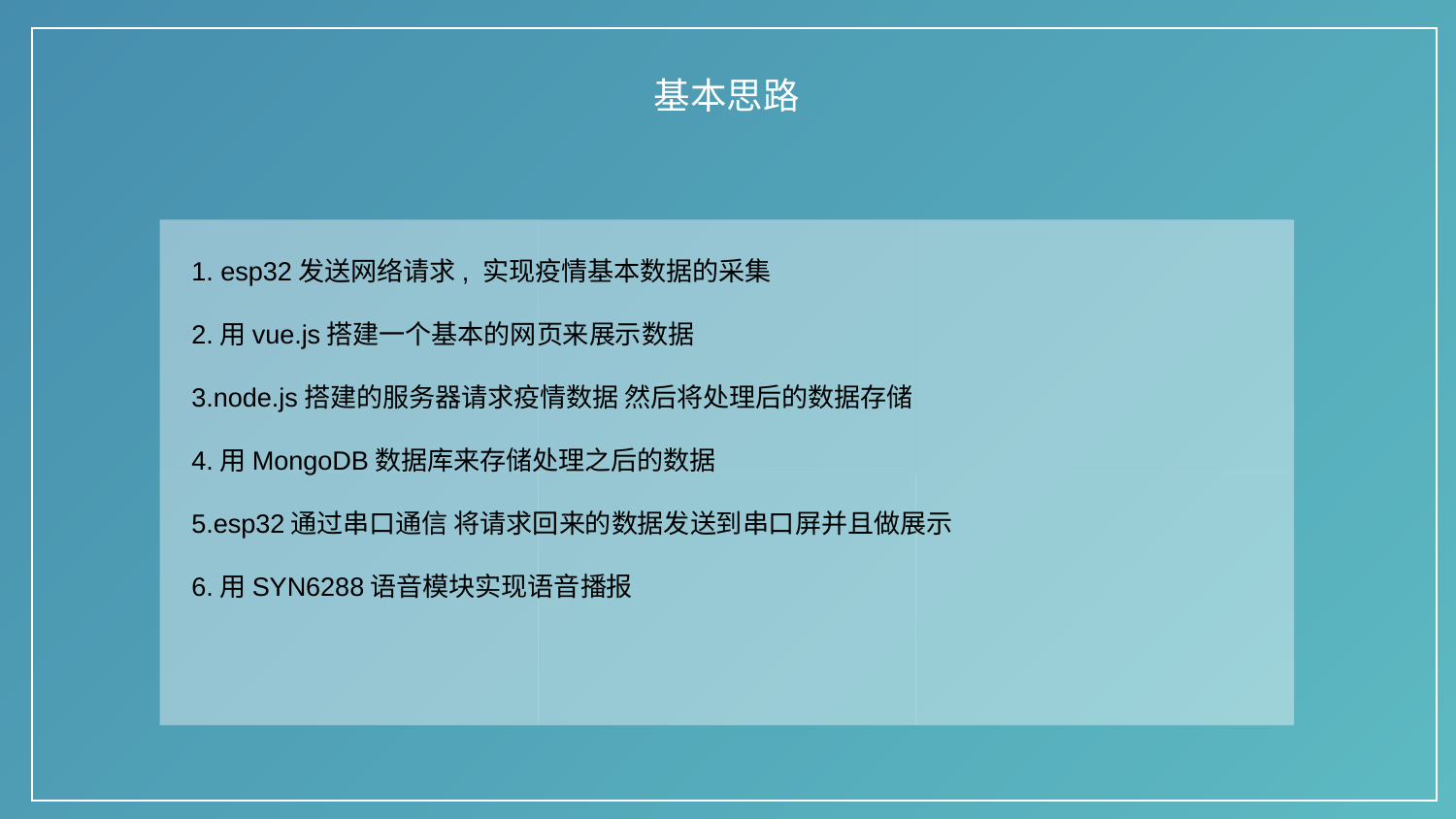

基本思路

1. esp32发送网络请求, 实现疫情基本数据的采集

2.用vue.js搭建一个基本的网页来展示数据

3.node.js搭建的服务器请求疫情数据 然后将处理后的数据存储

4.用MongoDB数据库来存储处理之后的数据

5.esp32通过串口通信 将请求回来的数据发送到串口屏并且做展示

6.用SYN6288语音模块实现语音播报